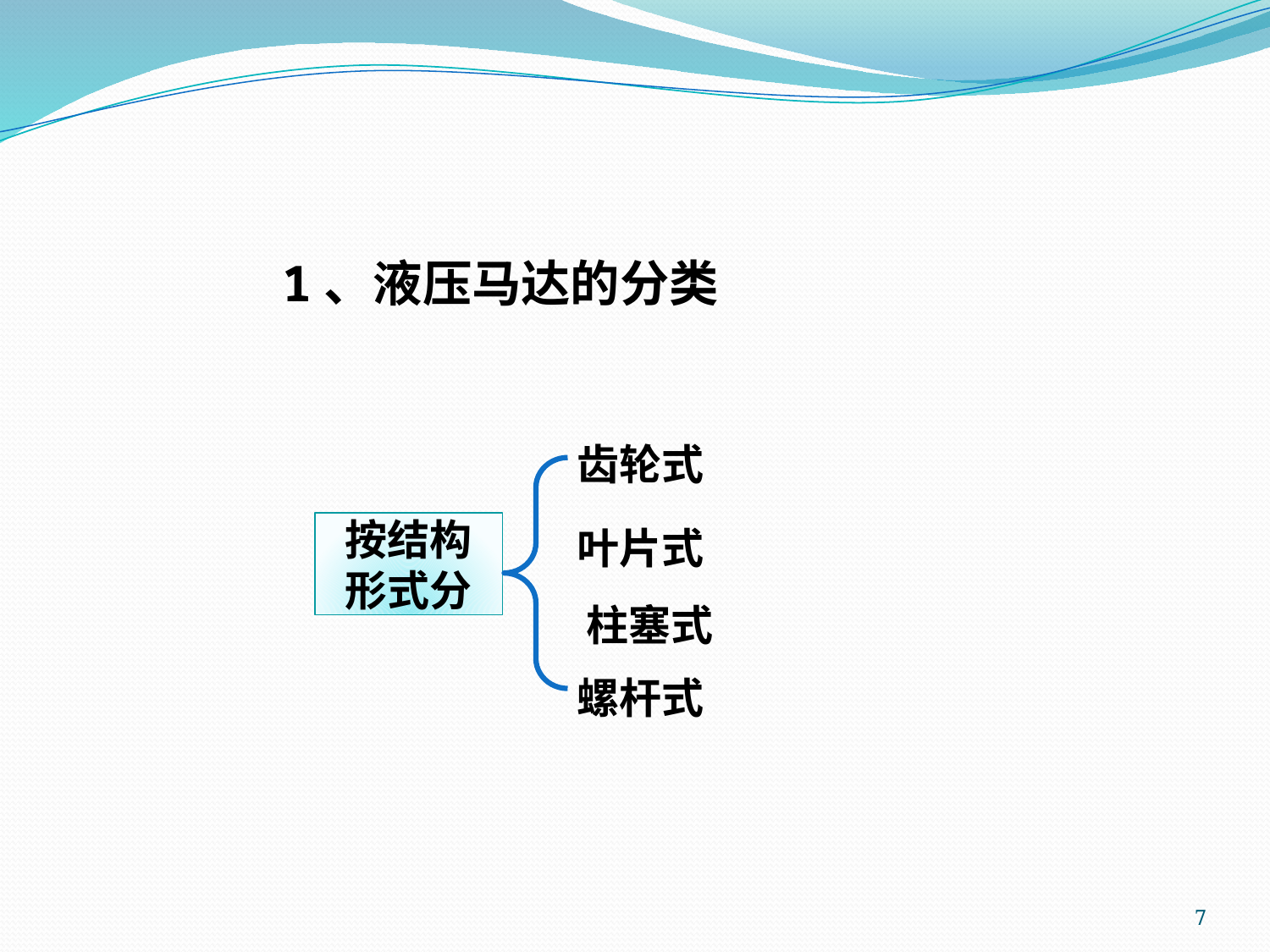

1、液压马达的分类
齿轮式

按结构
形式分
叶片式
柱塞式
螺杆式
7